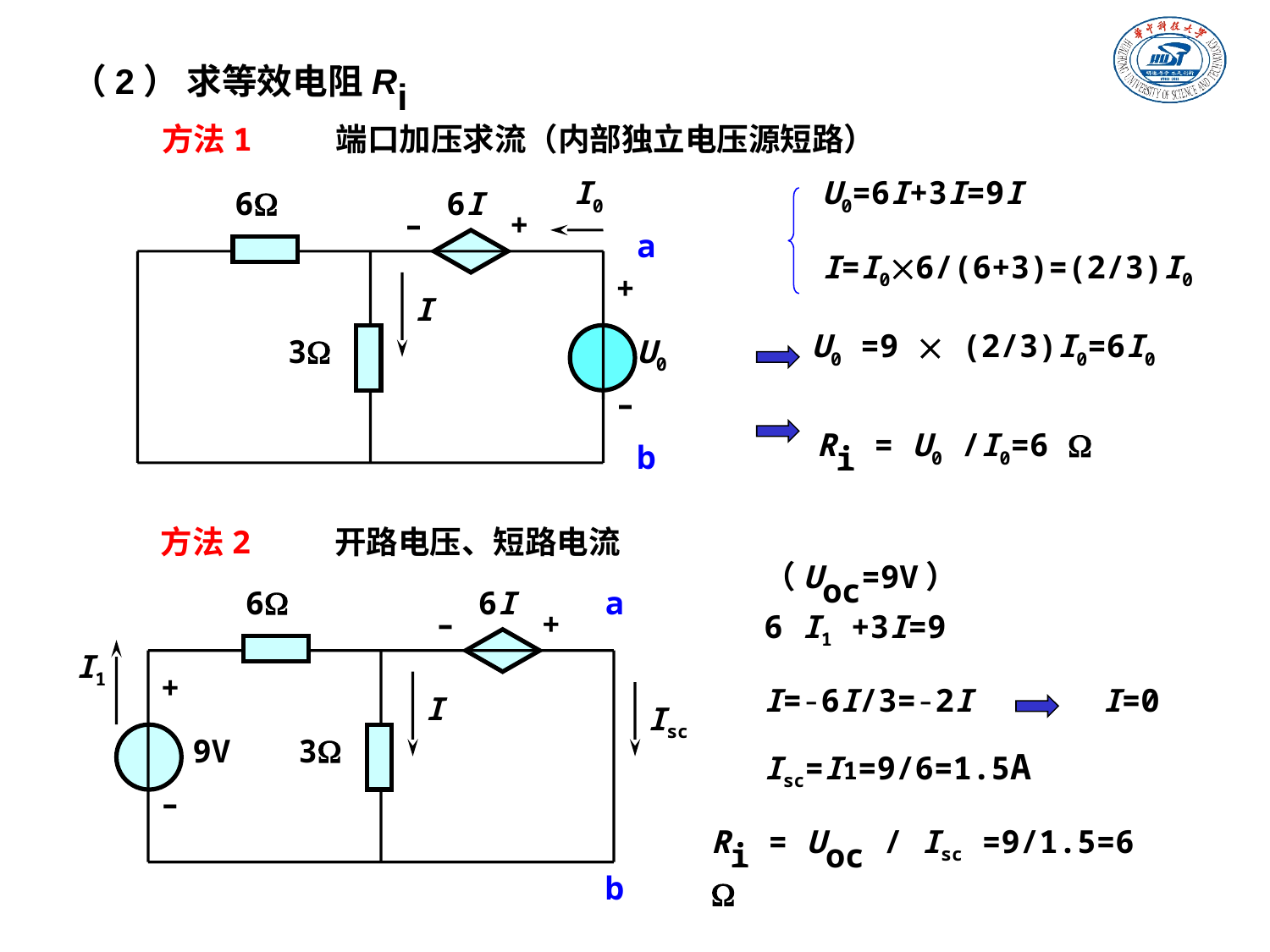

（2） 求等效电阻Ri
方法1    端口加压求流（内部独立电压源短路）
I0
6Ω
6I
–
+
a

+

I
3Ω

U0

–

b

U0=6I+3I=9I

I=I0×6/(6+3)=(2/3)I0
U0 =9 × (2/3)I0=6I0

Ri = U0 /I0=6 Ω

方法2    开路电压、短路电流
（Uoc=9V）
6Ω
6I
a
–
+

I1

+

I

Isc

9V
3Ω

–

b
6 I1 +3I=9
I=-6I/3=-2I
I=0

Isc=I1=9/6=1.5A
Ri = Uoc / Isc =9/1.5=6 Ω